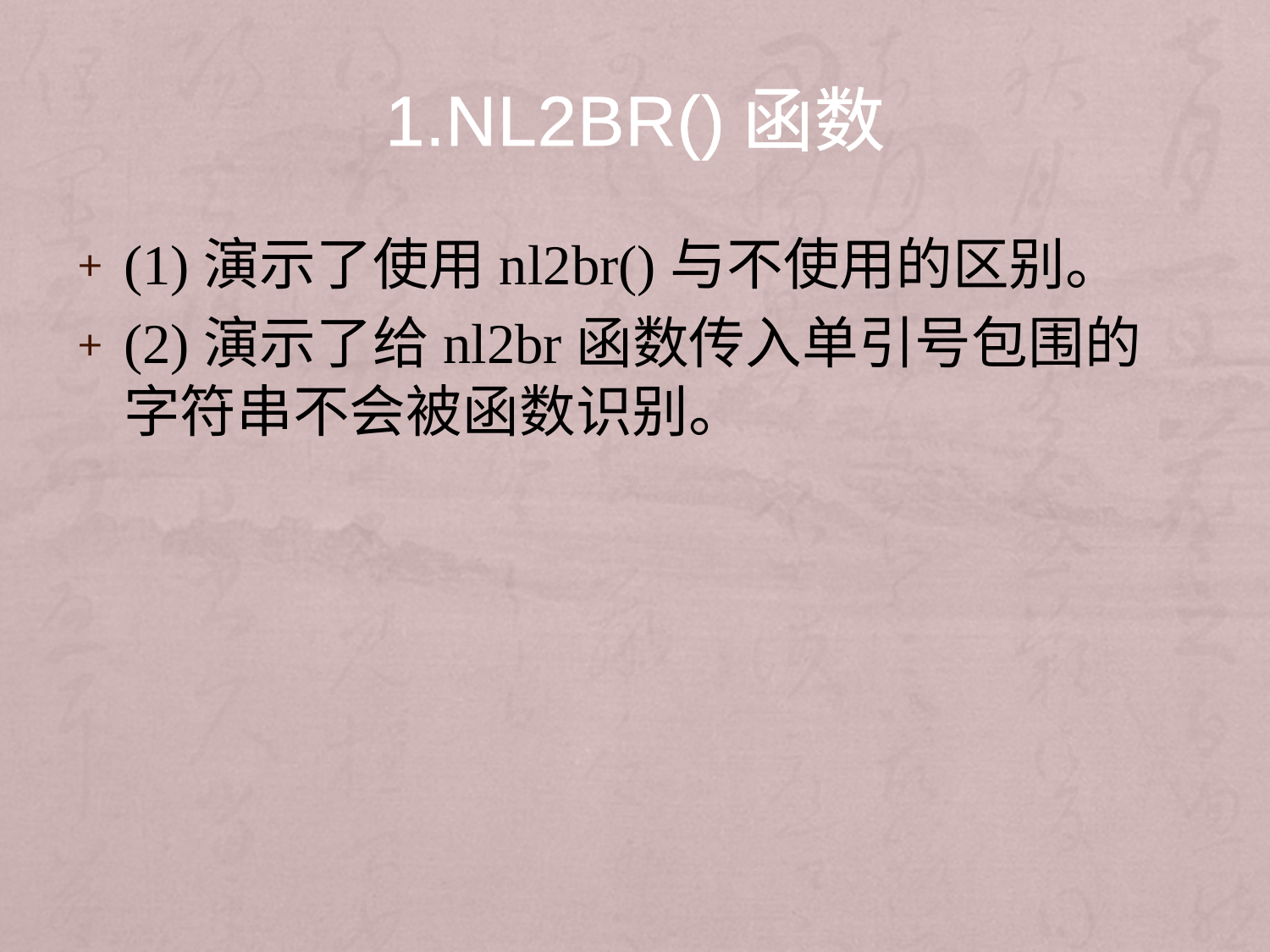

# 1.nl2br()函数
(1)演示了使用nl2br()与不使用的区别。
(2)演示了给nl2br函数传入单引号包围的字符串不会被函数识别。